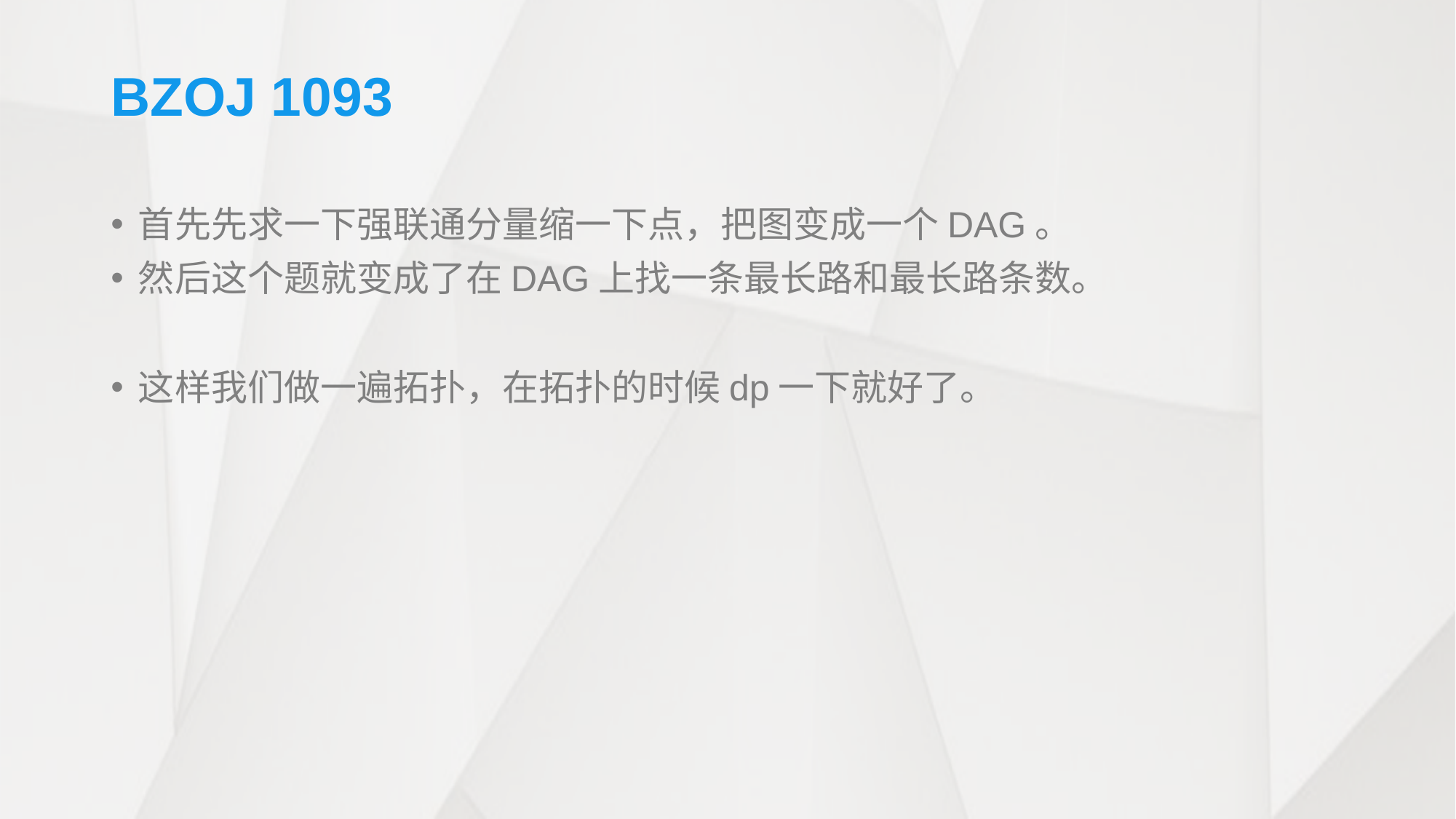

# BZOJ 1093
首先先求一下强联通分量缩一下点，把图变成一个DAG。
然后这个题就变成了在DAG上找一条最长路和最长路条数。

这样我们做一遍拓扑，在拓扑的时候dp一下就好了。